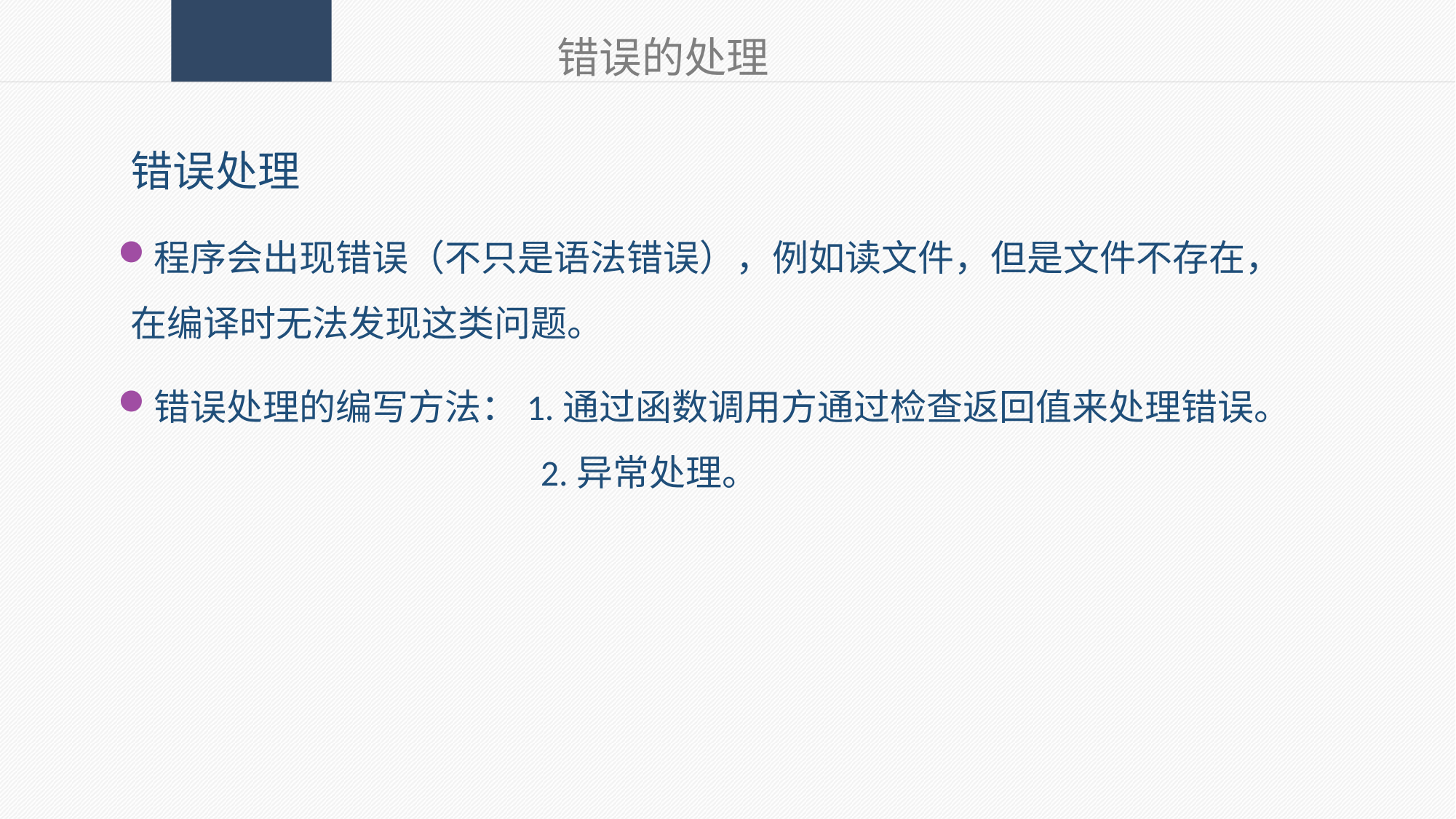

错误的处理

错误处理
程序会出现错误（不只是语法错误），例如读文件，但是文件不存在，在编译时无法发现这类问题。
错误处理的编写方法：1.通过函数调用方通过检查返回值来处理错误。        			         2.异常处理。